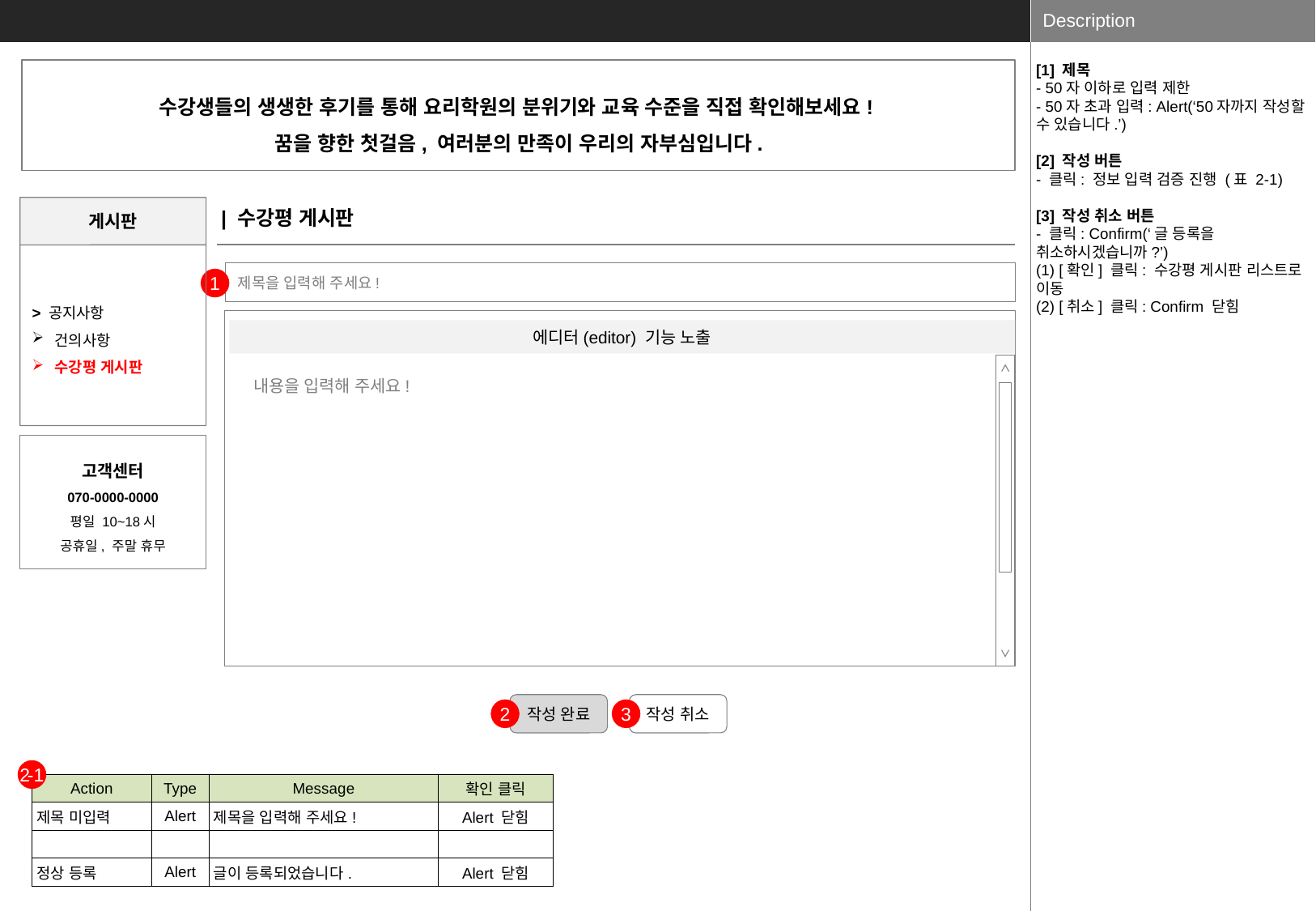

[1] 제목
- 50자 이하로 입력 제한
- 50자 초과 입력: Alert(‘50자까지 작성할 수 있습니다.’)

[2] 작성 버튼
- 클릭: 정보 입력 검증 진행 (표 2-1)

[3] 작성 취소 버튼
- 클릭: Confirm(‘글 등록을 취소하시겠습니까?’)
(1) [확인] 클릭: 수강평 게시판 리스트로 이동
(2) [취소] 클릭: Confirm 닫힘

수강생들의 생생한 후기를 통해 요리학원의 분위기와 교육 수준을 직접 확인해보세요!
꿈을 향한 첫걸음, 여러분의 만족이 우리의 자부심입니다.
게시판
| 수강평 게시판
수강생의 생생한 수강평
페이지
> 공지사항
건의사항
수강평 게시판
 제목을 입력해 주세요!
1

에디터(editor) 기능 노출

내용을 입력해 주세요!
고객센터
070-0000-0000
평일 10~18시
공휴일, 주말 휴무
작성 완료
작성 취소
2
3
2-1
| Action | Type | Message | 확인 클릭 |
| --- | --- | --- | --- |
| 제목 미입력 | Alert | 제목을 입력해 주세요! | Alert 닫힘 |
|  |  |  |  |
| 정상 등록 | Alert | 글이 등록되었습니다. | Alert 닫힘 |